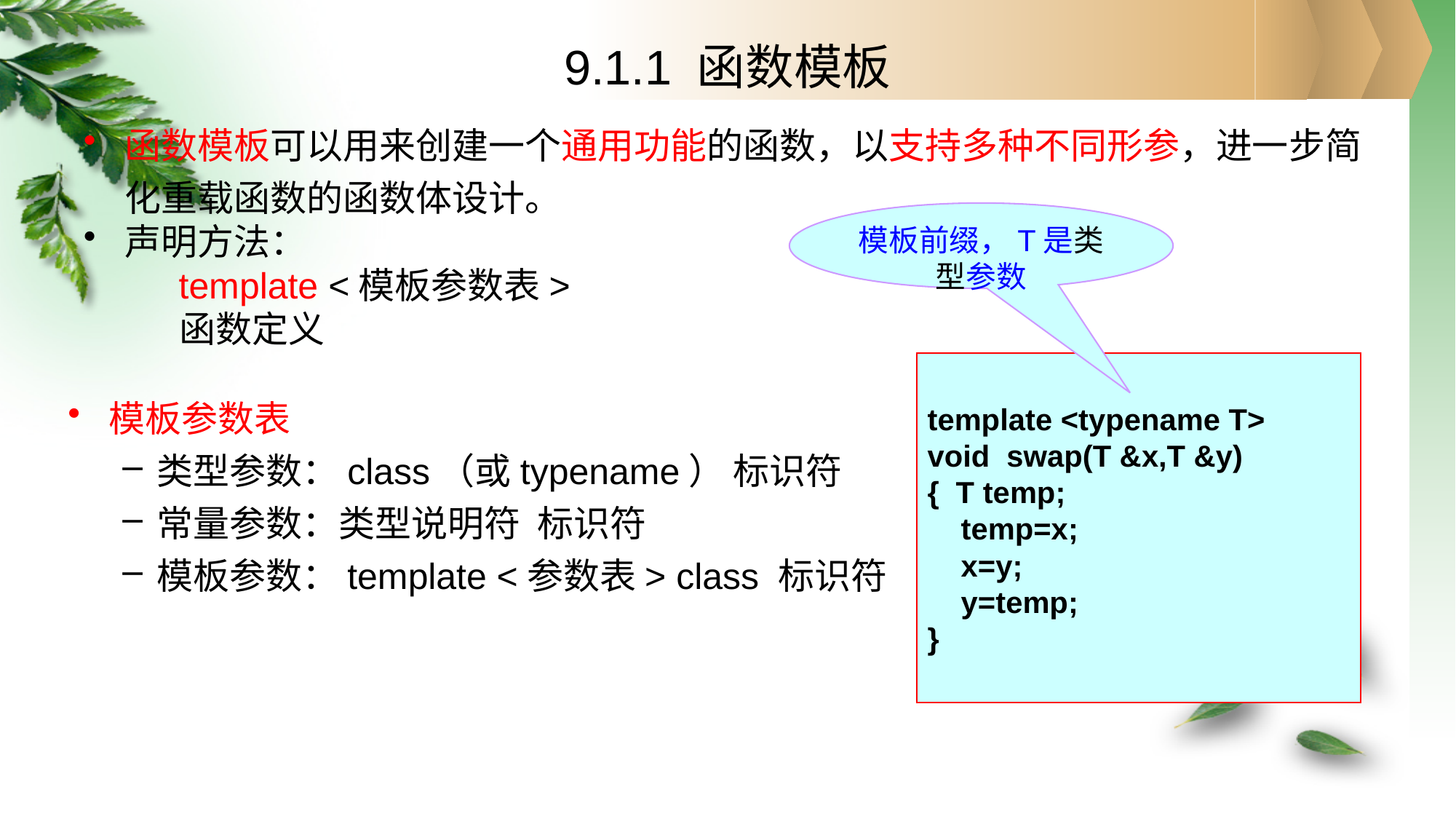

9.1.1 函数模板
函数模板可以用来创建一个通用功能的函数，以支持多种不同形参，进一步简化重载函数的函数体设计。
声明方法：
    template <模板参数表>
    函数定义

模板前缀，T是类型参数

template <typename T>
void  swap(T &x,T &y)
{  T temp;
    temp=x;
    x=y;
    y=temp;
}

模板参数表
类型参数：class（或typename） 标识符
常量参数：类型说明符  标识符
模板参数：template <参数表> class 标识符